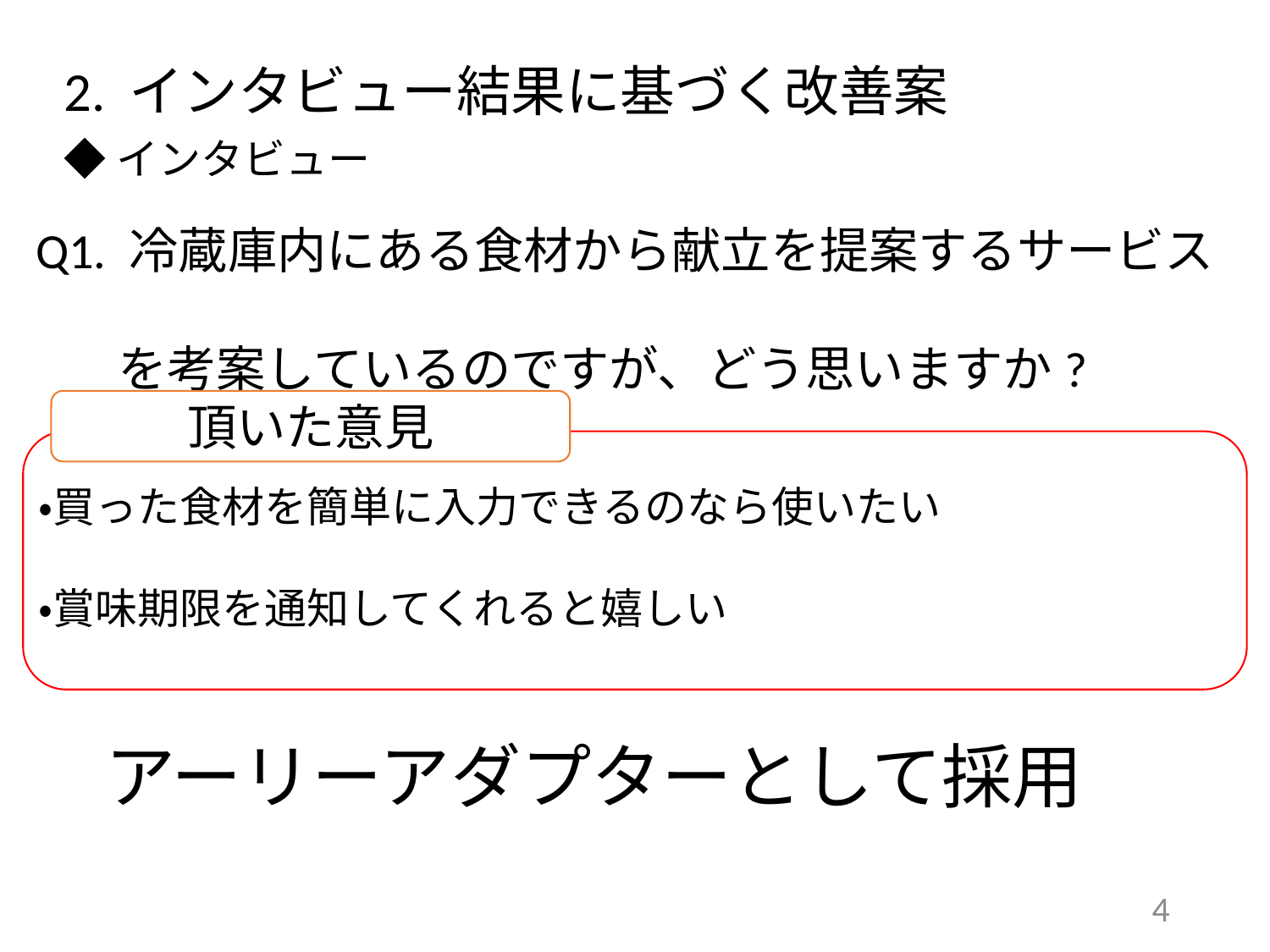

2. インタビュー結果に基づく改善案
◆インタビュー
Q1. 冷蔵庫内にある食材から献立を提案するサービス
　   を考案しているのですが、どう思いますか?
頂いた意見

・買った食材を簡単に入力できるのなら使いたい

・賞味期限を通知してくれると嬉しい
アーリーアダプターとして採用
4